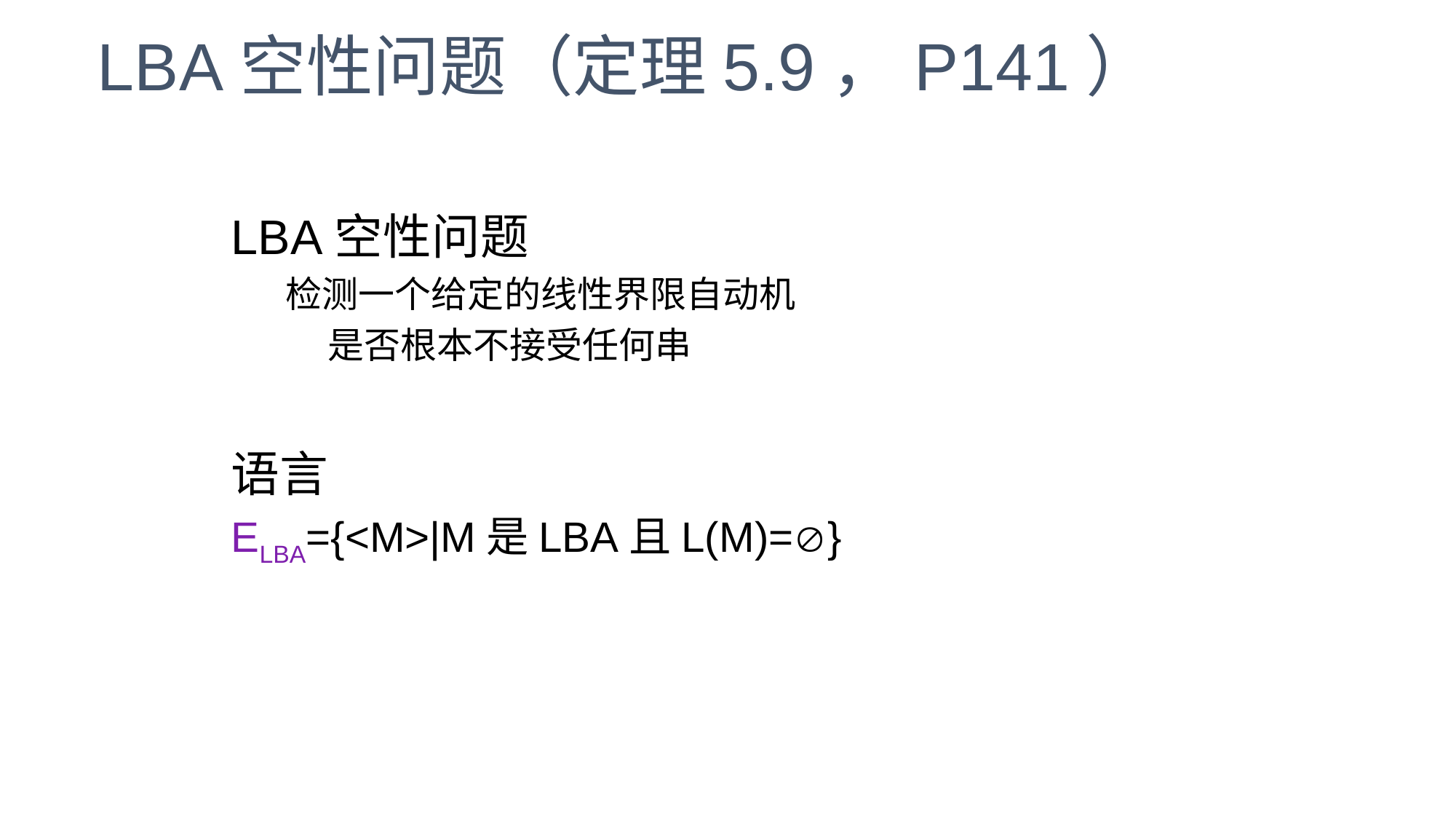

LBA空性问题（定理5.9，P141）

LBA空性问题
检测一个给定的线性界限自动机
    是否根本不接受任何串

语言
ELBA={<M>|M是LBA且L(M)=∅}
30